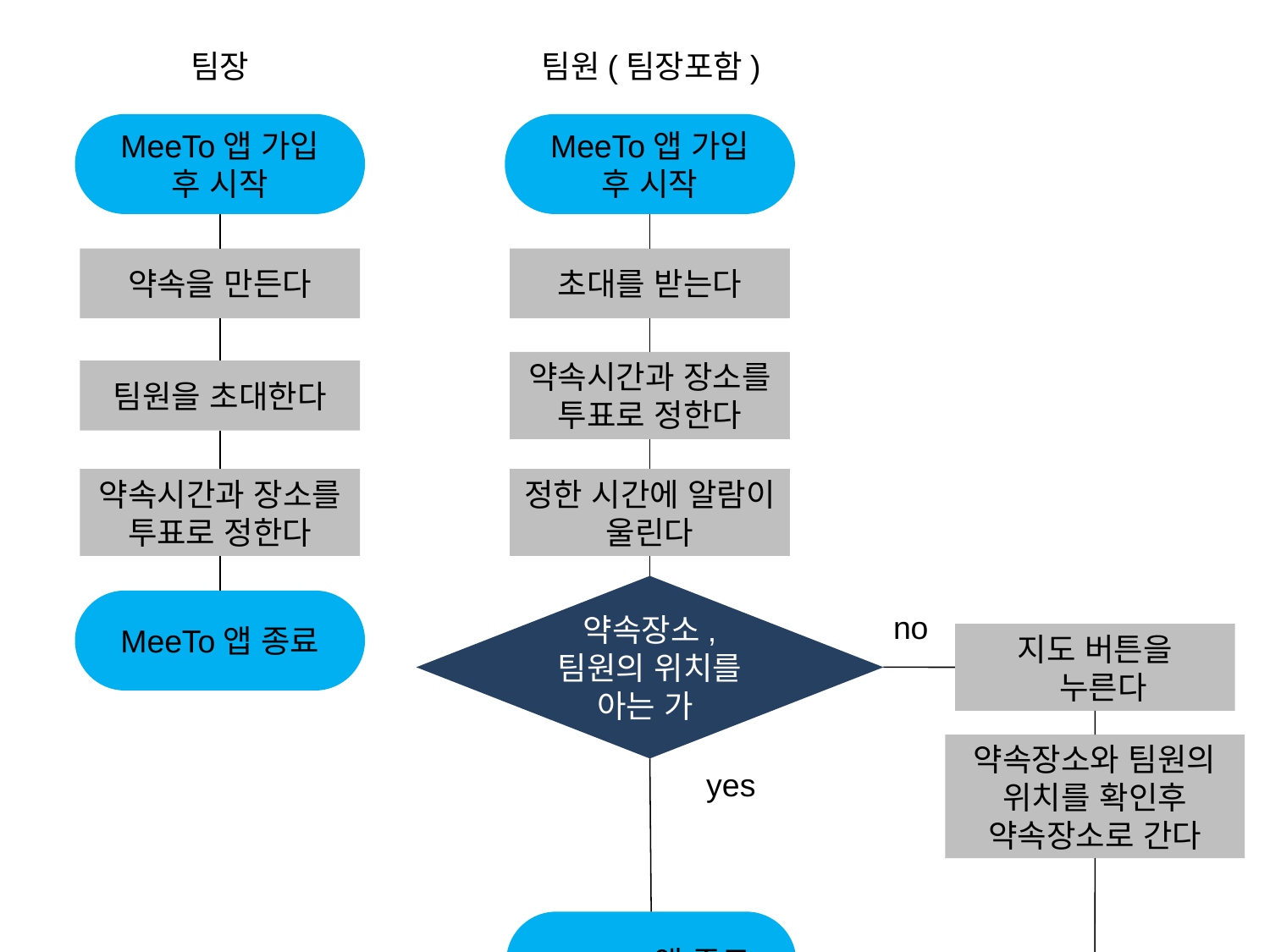

팀원(팀장포함)
팀장
MeeTo앱 가입 후 시작
MeeTo앱 가입 후 시작
약속을 만든다
초대를 받는다
약속시간과 장소를 투표로 정한다
팀원을 초대한다
약속시간과 장소를 투표로 정한다
정한 시간에 알람이 울린다
약속장소, 팀원의 위치를 아는 가
MeeTo앱 종료
no
지도 버튼을
 누른다
약속장소와 팀원의 위치를 확인후 약속장소로 간다
yes
MeeTo앱 종료